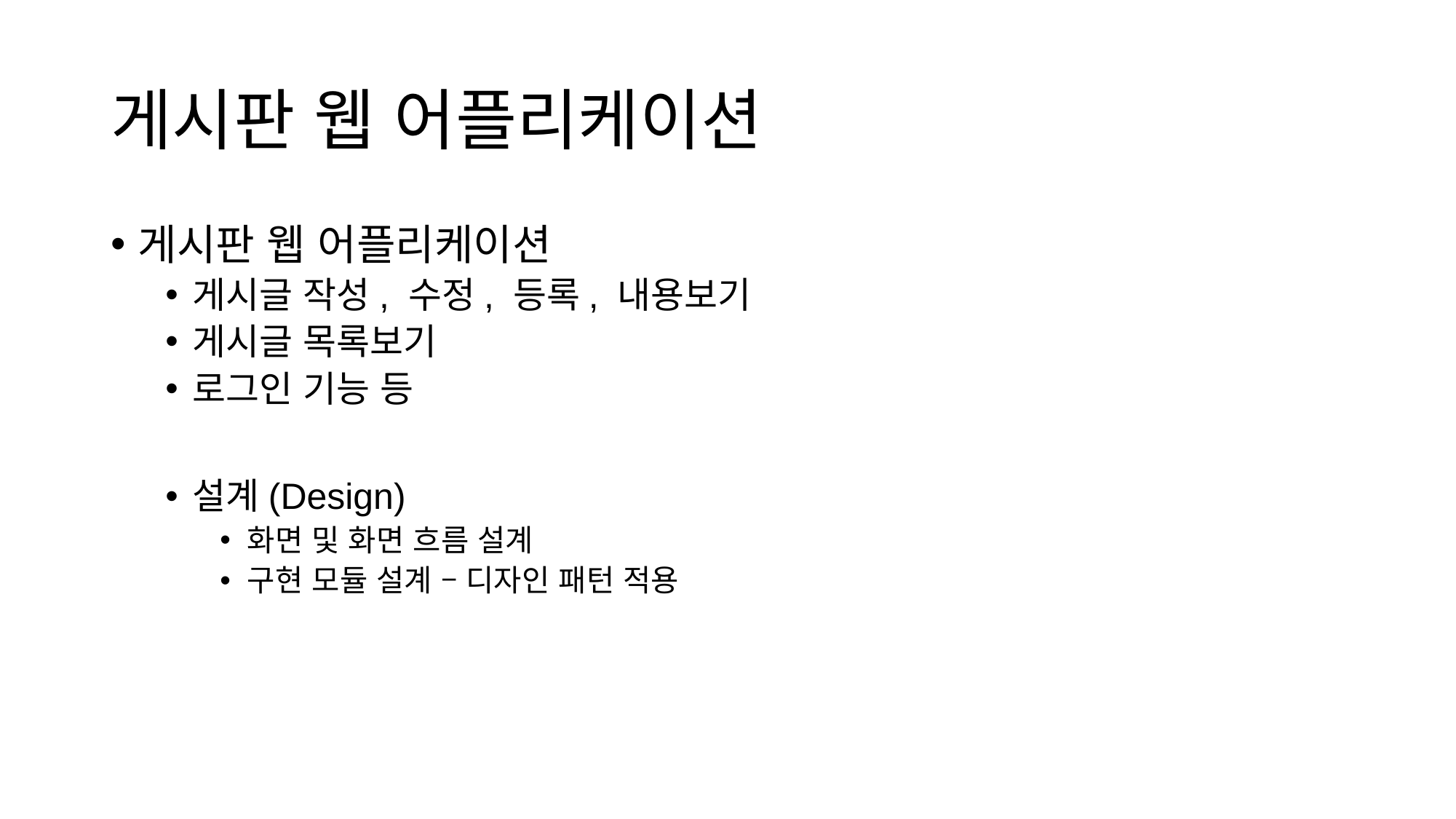

# 게시판 웹 어플리케이션
게시판 웹 어플리케이션
게시글 작성, 수정, 등록, 내용보기
게시글 목록보기
로그인 기능 등

설계(Design)
화면 및 화면 흐름 설계
구현 모듈 설계 – 디자인 패턴 적용